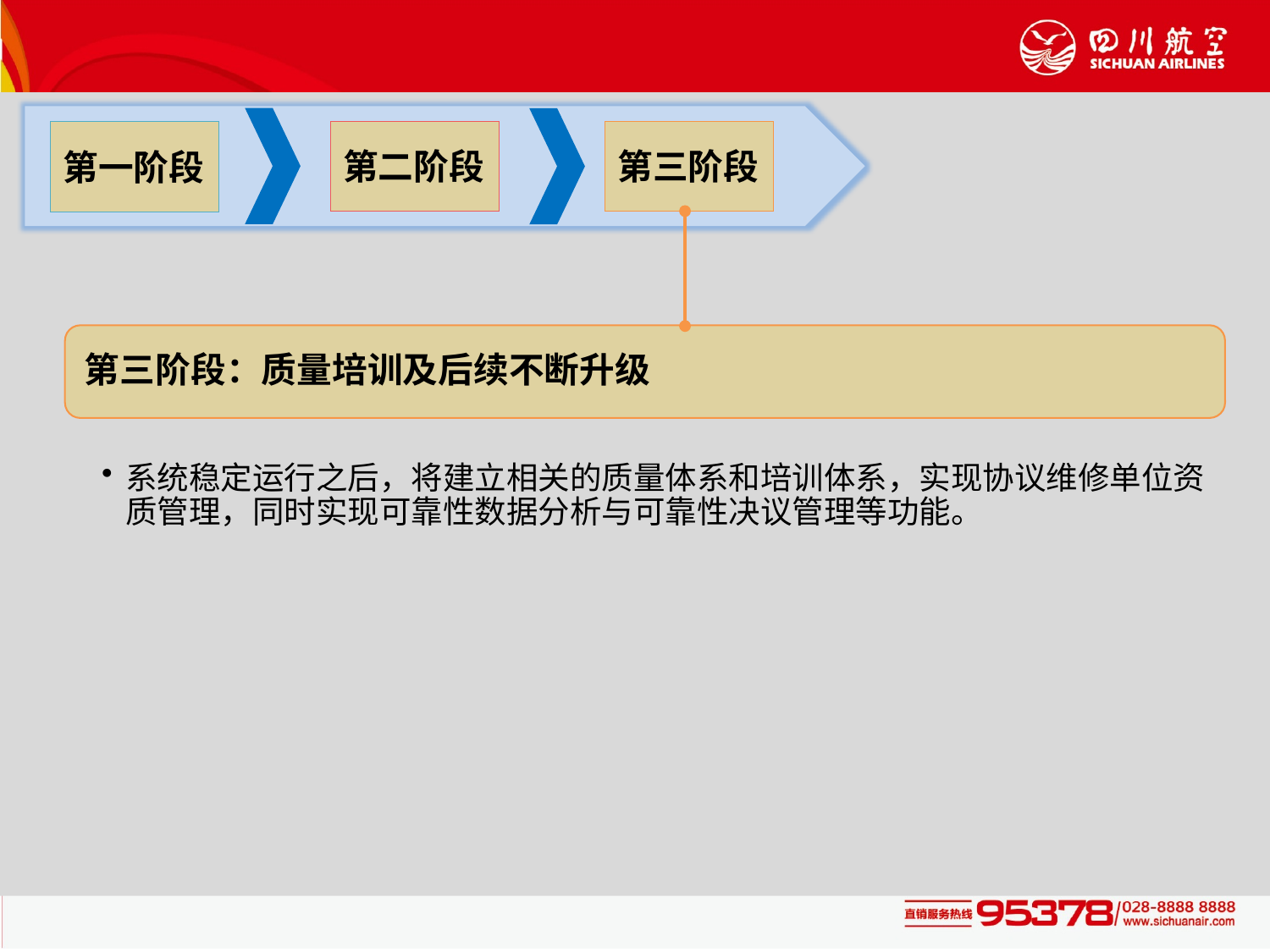

第二阶段
第三阶段
第一阶段
第三阶段：质量培训及后续不断升级

系统稳定运行之后，将建立相关的质量体系和培训体系，实现协议维修单位资质管理，同时实现可靠性数据分析与可靠性决议管理等功能。